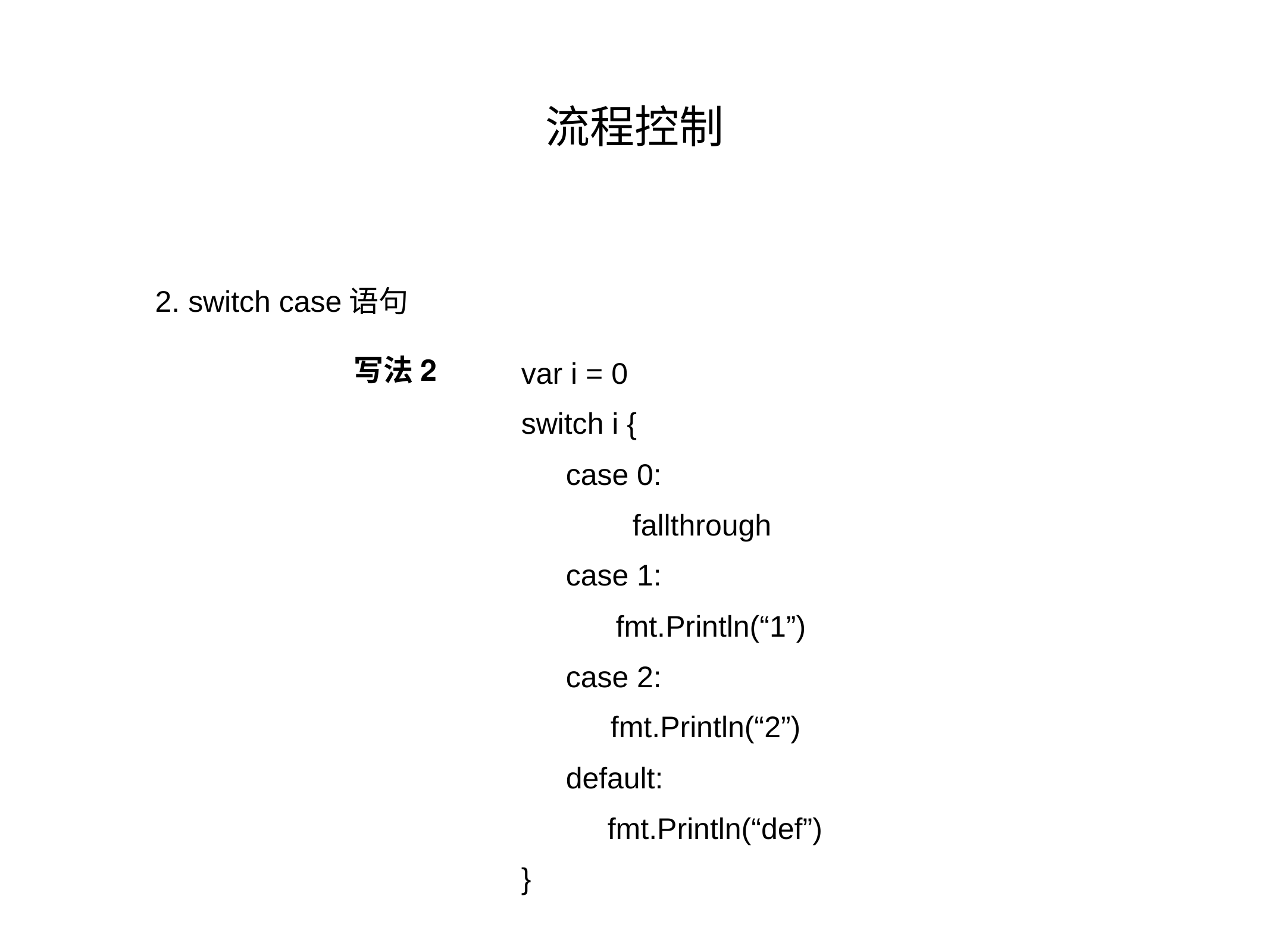

流程控制
2. switch case语句
var i = 0
switch i {
case 0:
        fallthrough
case 1:
      fmt.Println(“1”)
case 2:
fmt.Println(“2”)
default:
     fmt.Println(“def”)
}
写法2